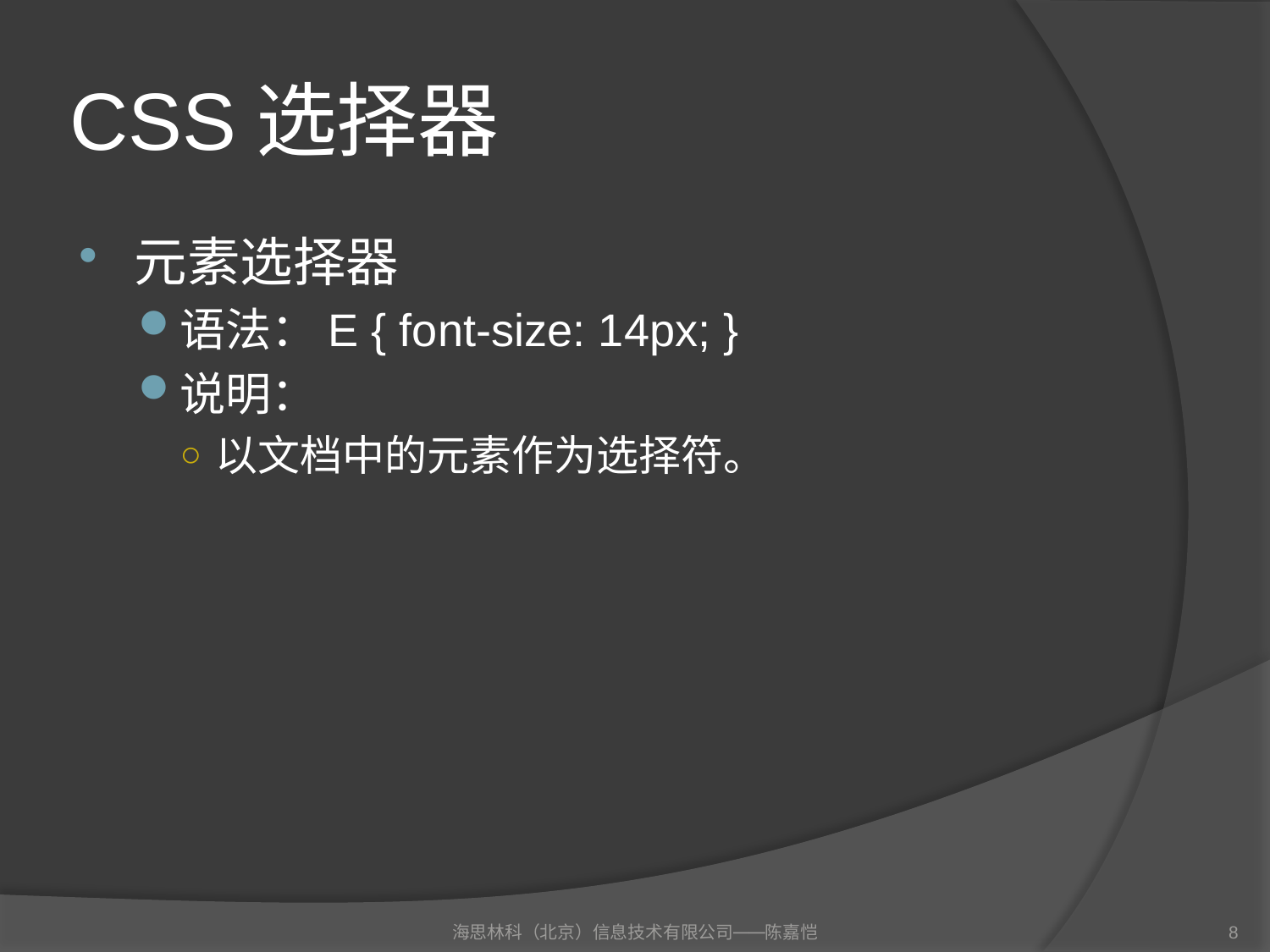

# CSS选择器
元素选择器
语法：E { font-size: 14px; }
说明：
以文档中的元素作为选择符。
海思林科（北京）信息技术有限公司——陈嘉恺
8